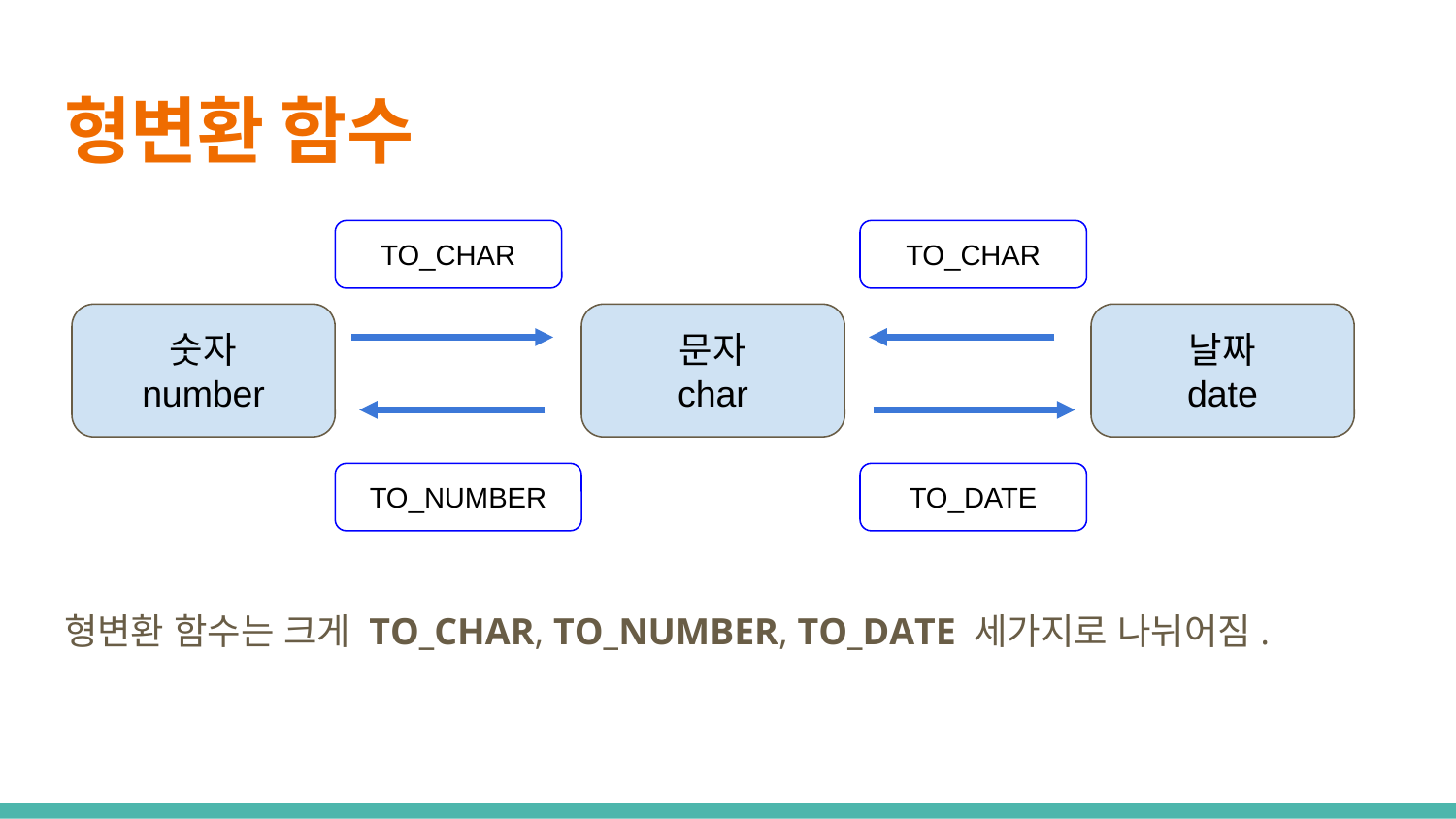

# 형변환 함수
TO_CHAR
TO_CHAR
숫자
number
문자
char
날짜
date
TO_NUMBER
TO_DATE
형변환 함수는 크게 TO_CHAR, TO_NUMBER, TO_DATE 세가지로 나뉘어짐.